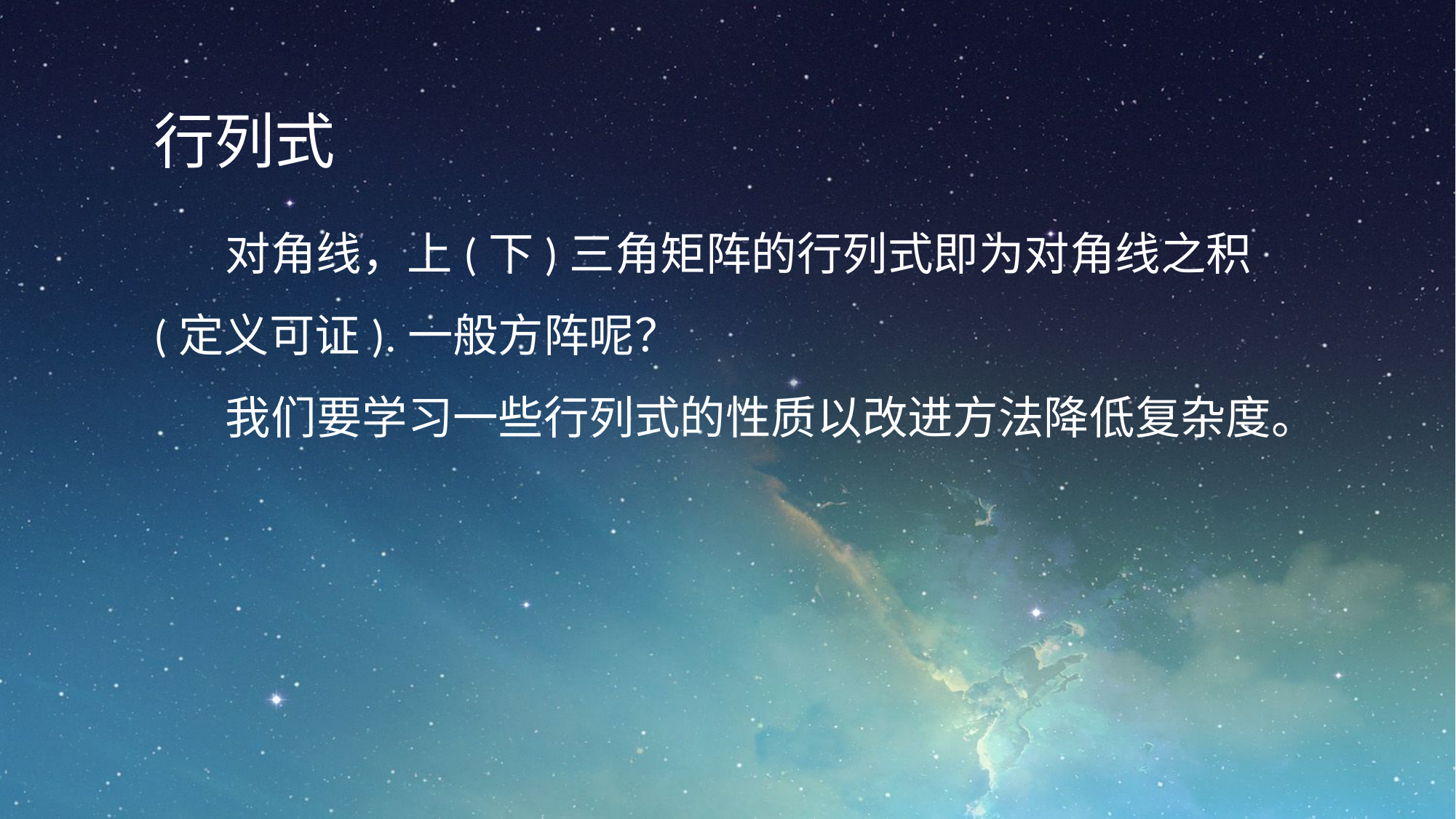

行列式
对角线，上(下)三角矩阵的行列式即为对角线之积(定义可证).一般方阵呢？
我们要学习一些行列式的性质以改进方法降低复杂度。